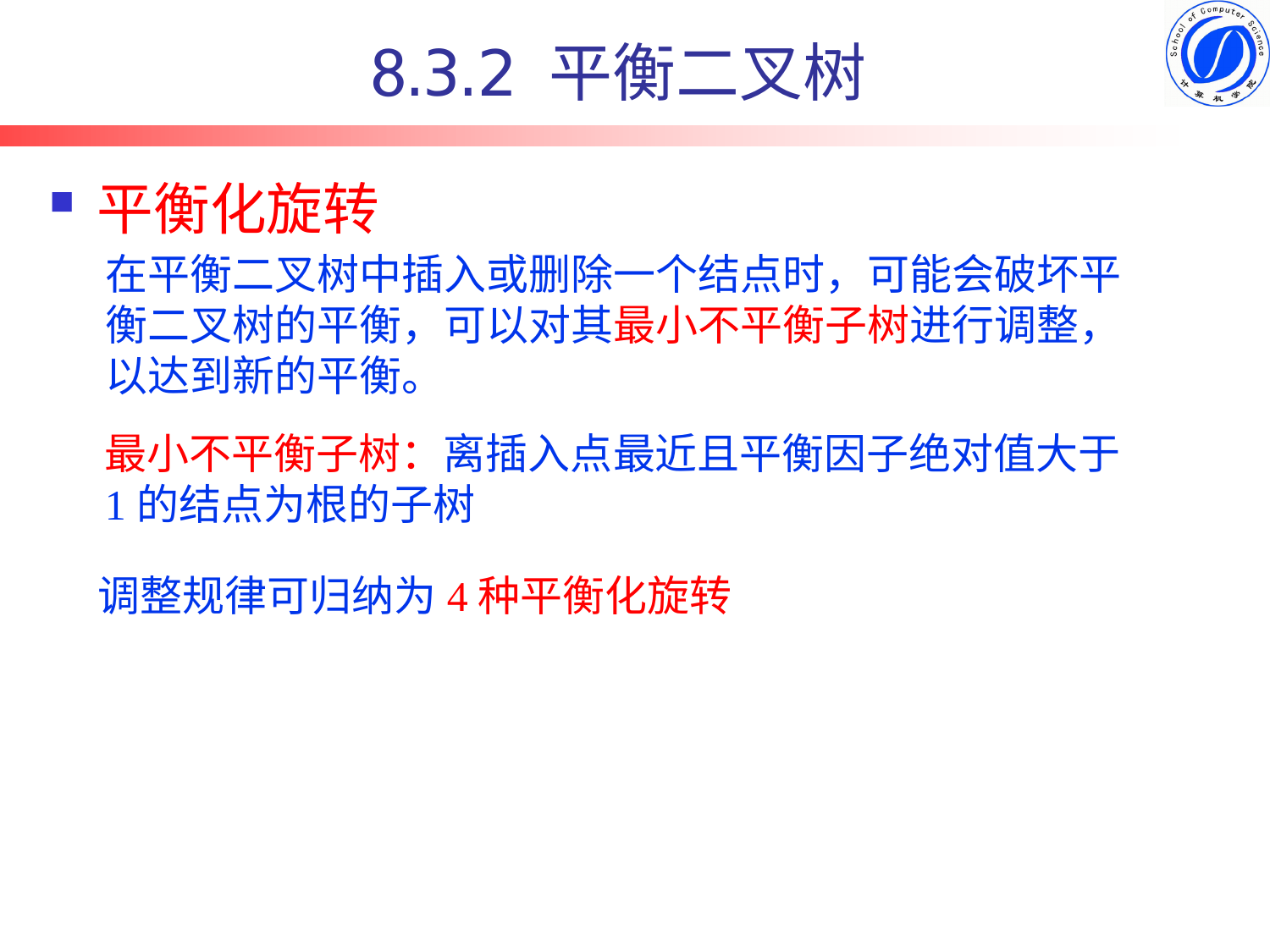

8.3.2 平衡二叉树
# 平衡化旋转
在平衡二叉树中插入或删除一个结点时，可能会破坏平衡二叉树的平衡，可以对其最小不平衡子树进行调整，以达到新的平衡。
最小不平衡子树：离插入点最近且平衡因子绝对值大于1的结点为根的子树
调整规律可归纳为4种平衡化旋转